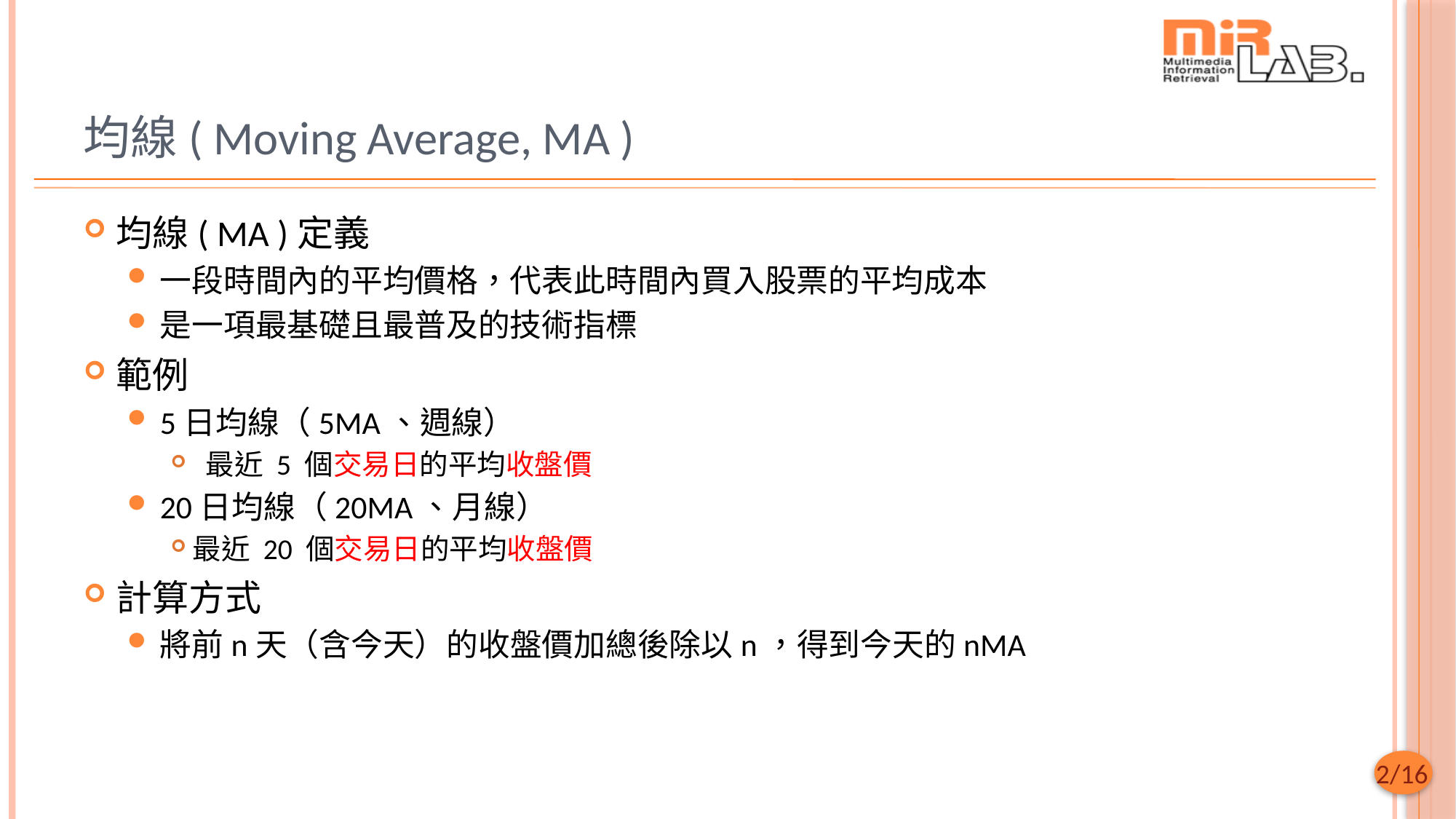

# 均線( Moving Average, MA )
均線( MA )定義
一段時間內的平均價格，代表此時間內買入股票的平均成本
是一項最基礎且最普及的技術指標
範例
5日均線（5MA、週線）
 最近 5 個交易日的平均收盤價
20日均線（20MA、月線）
最近 20 個交易日的平均收盤價
計算方式
將前n天（含今天）的收盤價加總後除以n，得到今天的nMA